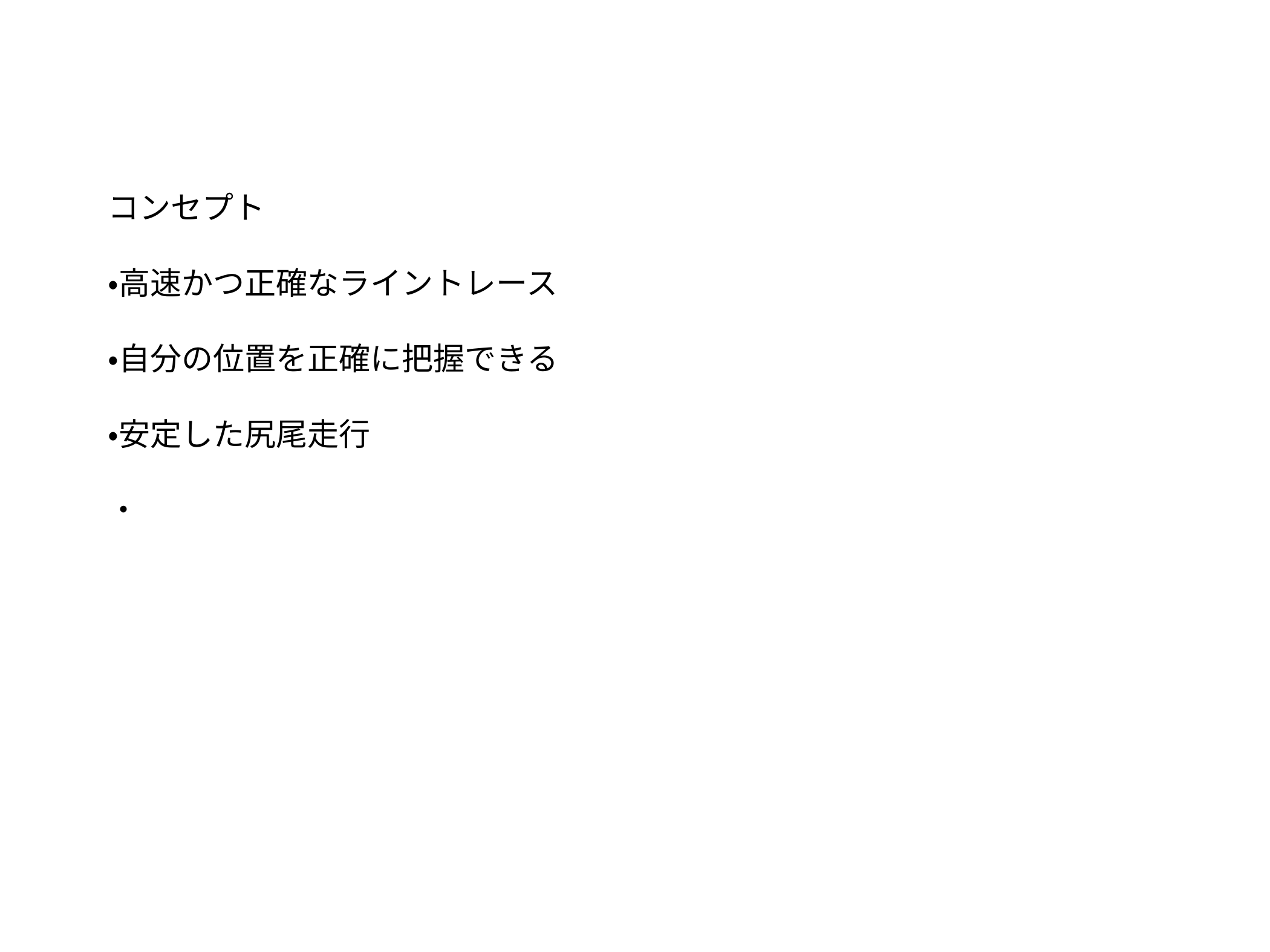

コンセプト

・高速かつ正確なライントレース

・自分の位置を正確に把握できる

・安定した尻尾走行

・